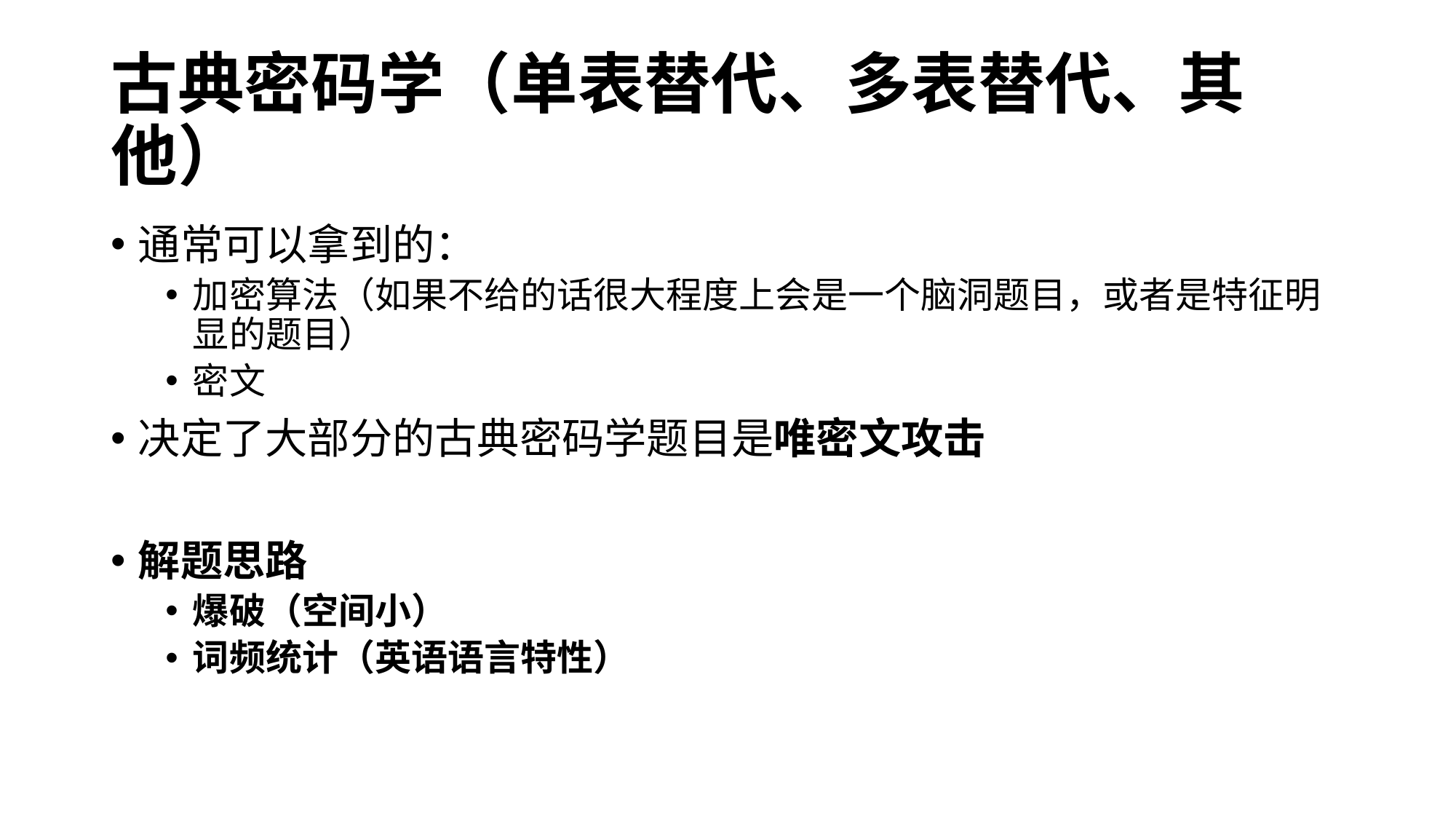

# 古典密码学（单表替代、多表替代、其他）
通常可以拿到的：
加密算法（如果不给的话很大程度上会是一个脑洞题目，或者是特征明显的题目）
密文
决定了大部分的古典密码学题目是唯密文攻击

解题思路
爆破（空间小）
词频统计（英语语言特性）